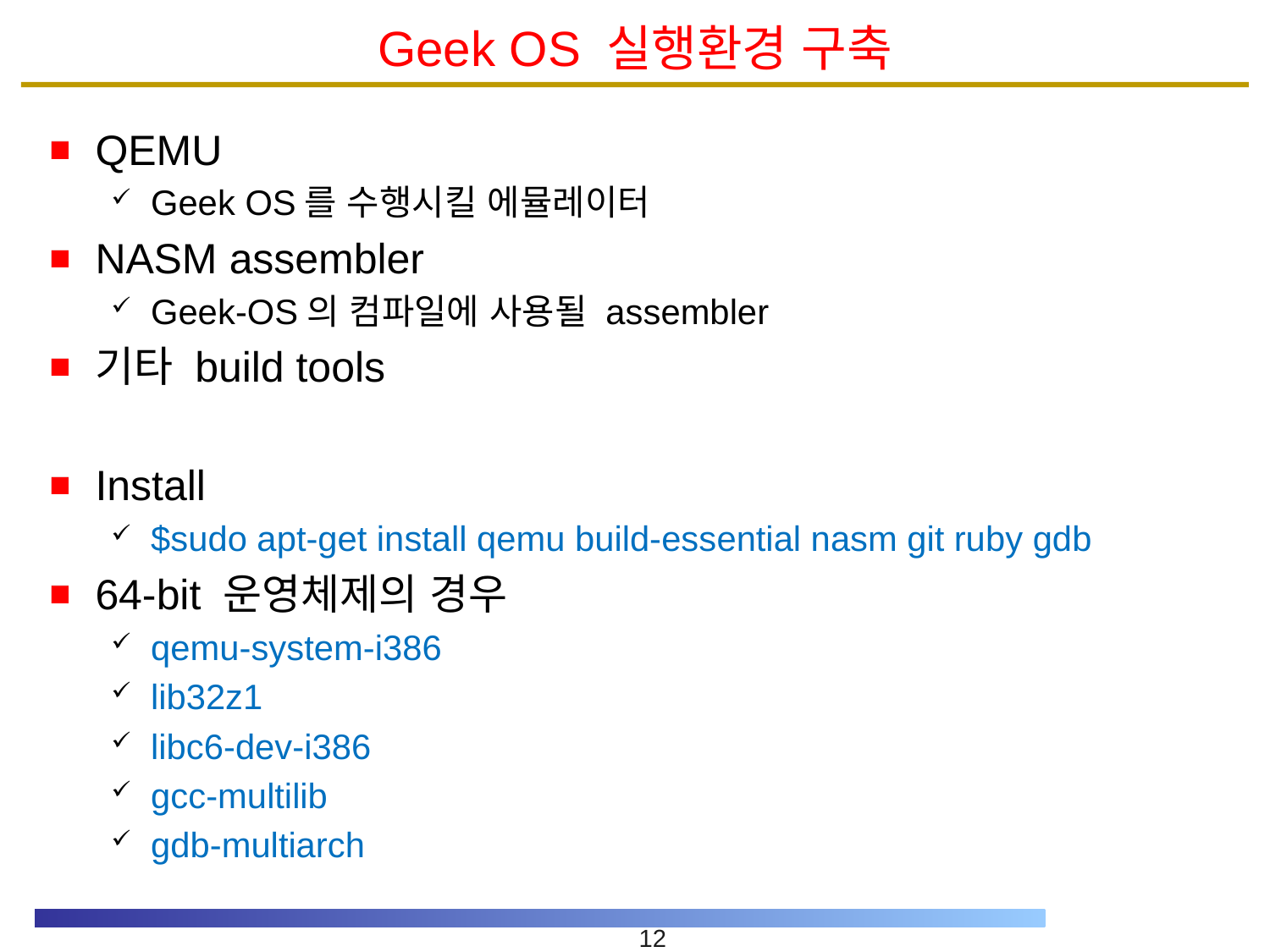

# Geek OS 실행환경 구축
QEMU
Geek OS를 수행시킬 에뮬레이터
NASM assembler
Geek-OS의 컴파일에 사용될 assembler
기타 build tools

Install
$sudo apt-get install qemu build-essential nasm git ruby gdb
64-bit 운영체제의 경우
qemu-system-i386
lib32z1
libc6-dev-i386
gcc-multilib
gdb-multiarch

12